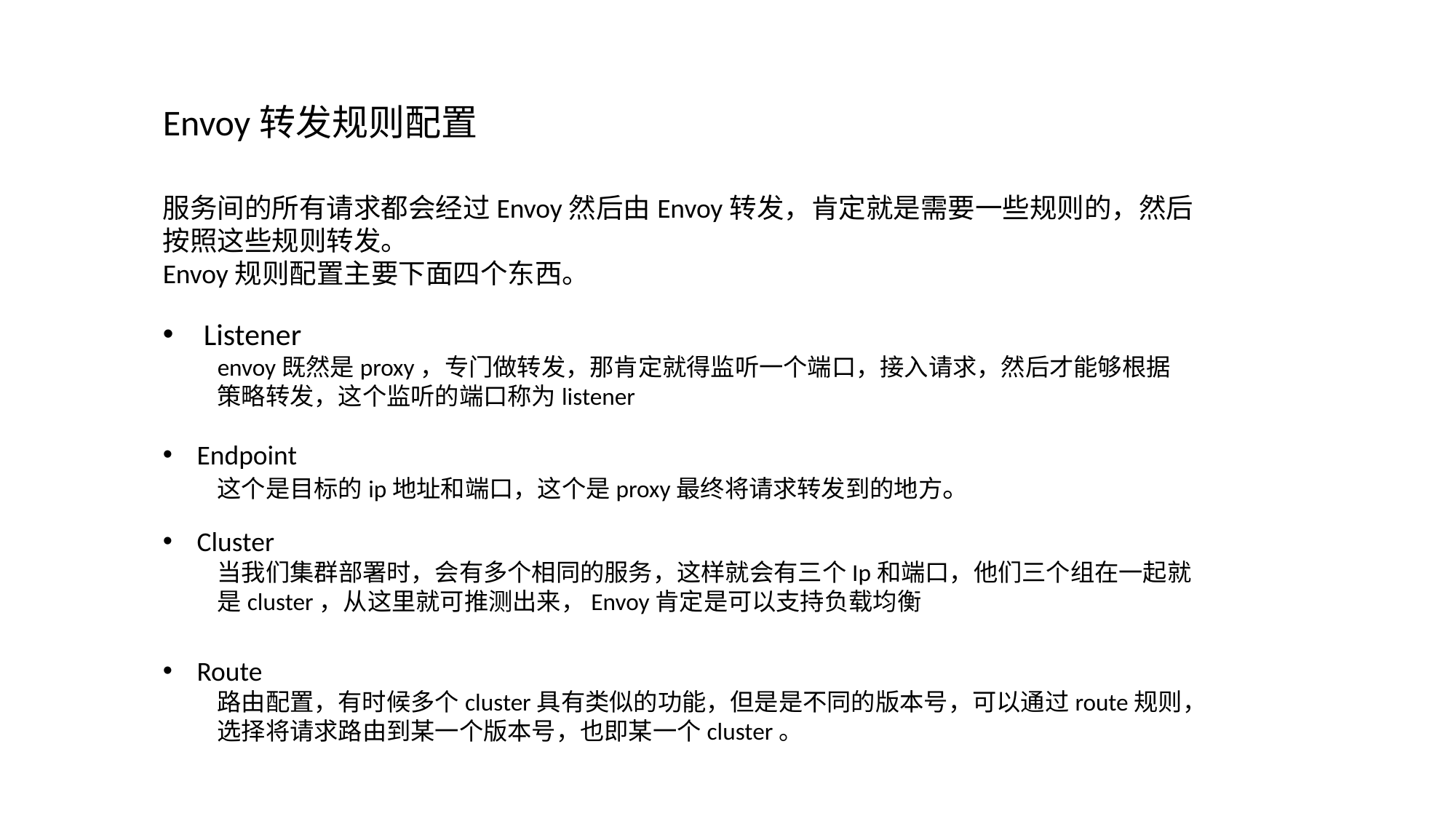

Envoy转发规则配置

服务间的所有请求都会经过Envoy然后由Envoy转发，肯定就是需要一些规则的，然后按照这些规则转发。
Envoy规则配置主要下面四个东西。

Listener
envoy既然是proxy，专门做转发，那肯定就得监听一个端口，接入请求，然后才能够根据策略转发，这个监听的端口称为listener

Endpoint
这个是目标的ip地址和端口，这个是proxy最终将请求转发到的地方。

Cluster
当我们集群部署时，会有多个相同的服务，这样就会有三个Ip和端口，他们三个组在一起就是cluster，从这里就可推测出来，Envoy肯定是可以支持负载均衡

Route
路由配置，有时候多个cluster具有类似的功能，但是是不同的版本号，可以通过route规则，选择将请求路由到某一个版本号，也即某一个cluster。